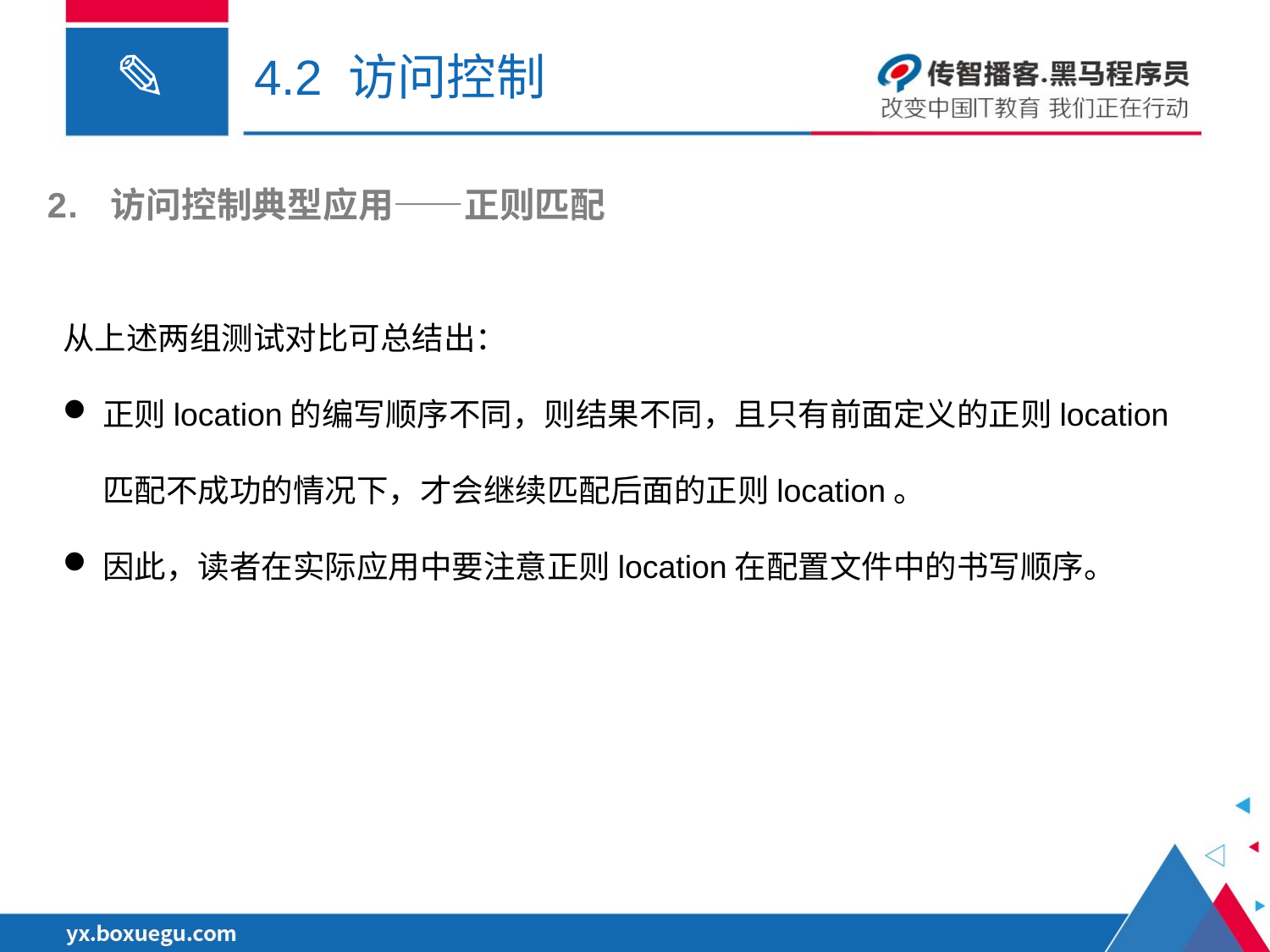

# 4.2 访问控制
访问控制典型应用——正则匹配
从上述两组测试对比可总结出：
正则location的编写顺序不同，则结果不同，且只有前面定义的正则location匹配不成功的情况下，才会继续匹配后面的正则location。
因此，读者在实际应用中要注意正则location在配置文件中的书写顺序。